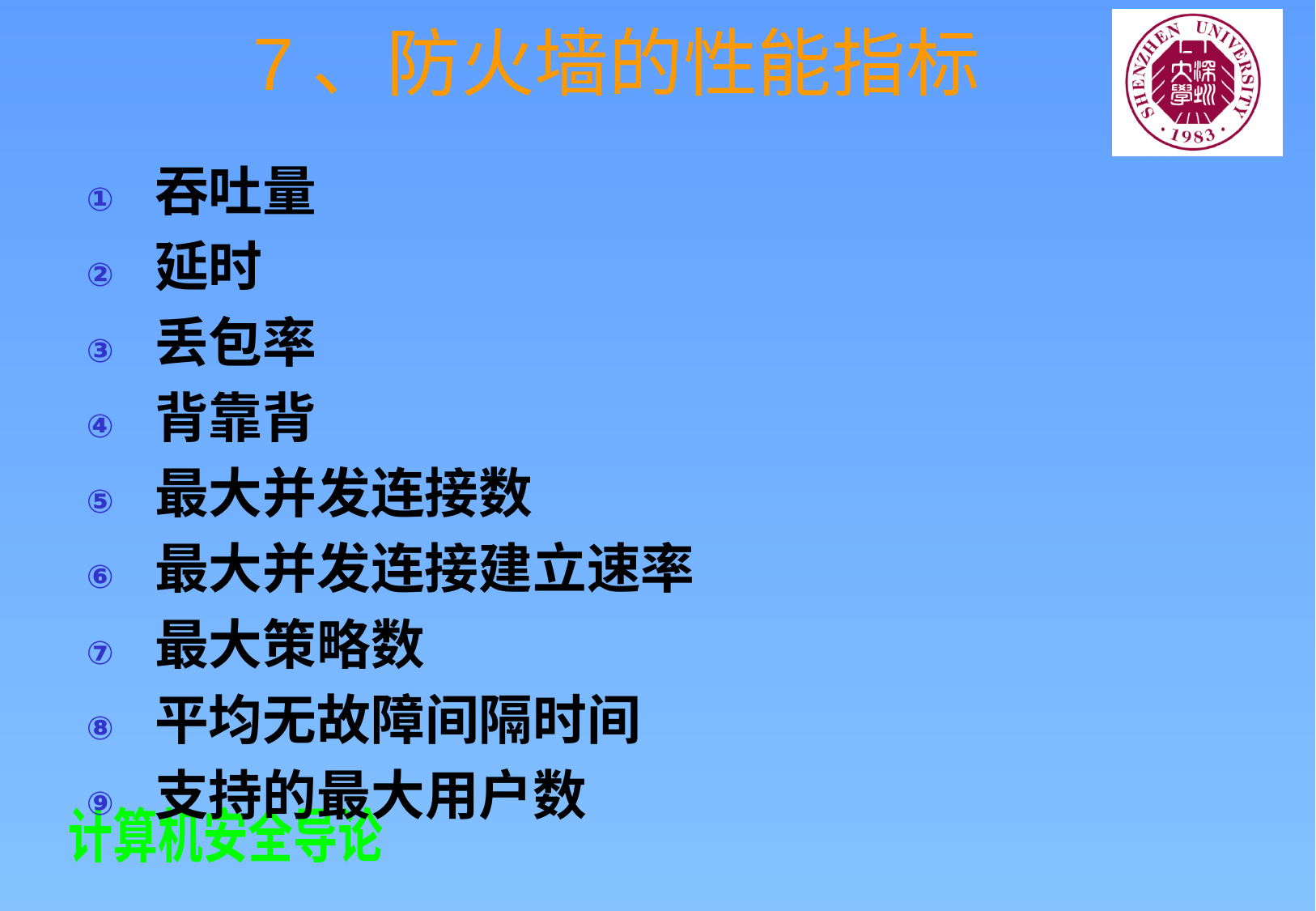

# 7、防火墙的性能指标
吞吐量
延时
丢包率
背靠背
最大并发连接数
最大并发连接建立速率
最大策略数
平均无故障间隔时间
支持的最大用户数